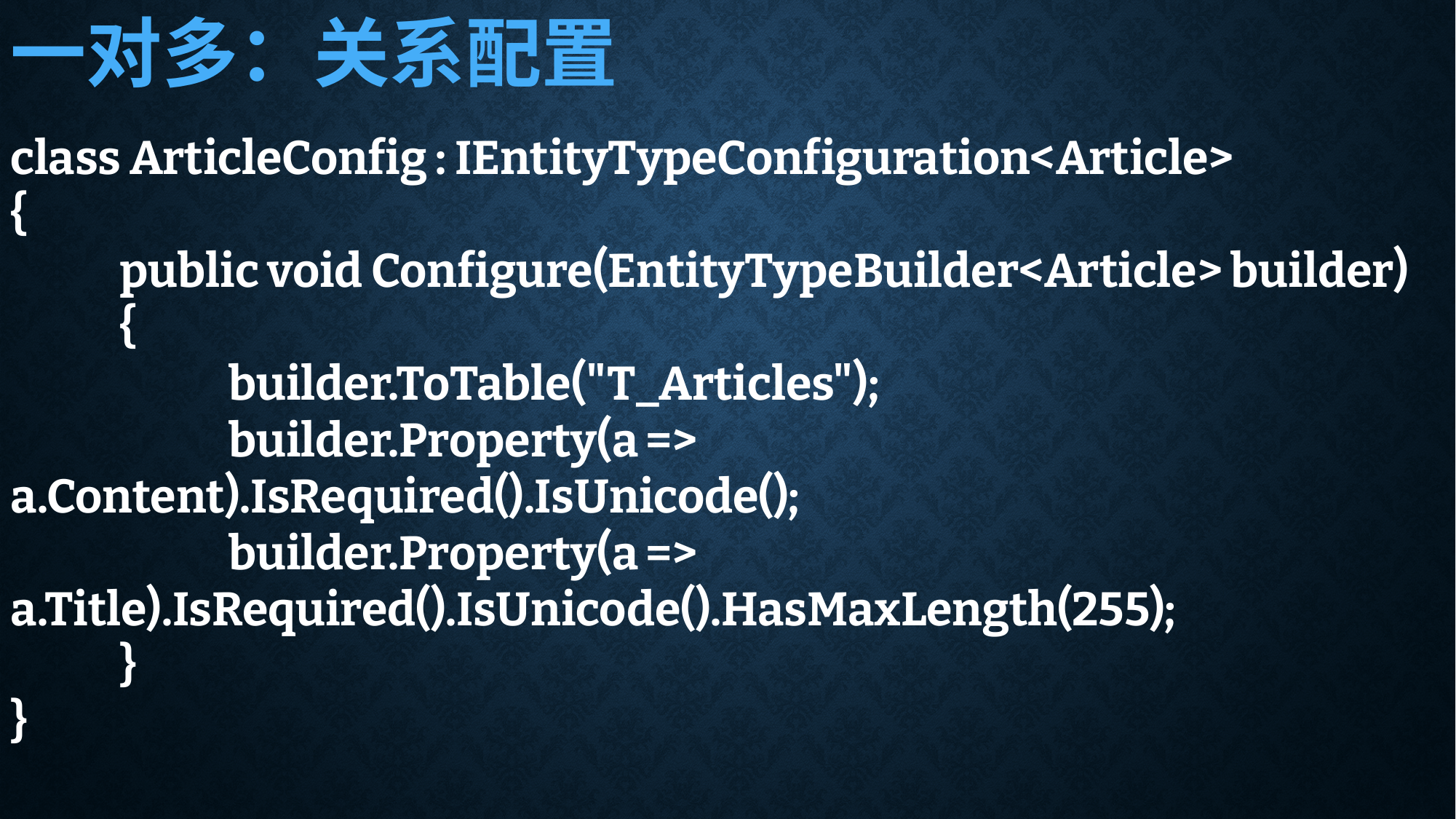

一对多：关系配置
class ArticleConfig : IEntityTypeConfiguration<Article>
{
	public void Configure(EntityTypeBuilder<Article> builder)
	{
		builder.ToTable("T_Articles");
		builder.Property(a => a.Content).IsRequired().IsUnicode();
		builder.Property(a => a.Title).IsRequired().IsUnicode().HasMaxLength(255);
	}
}